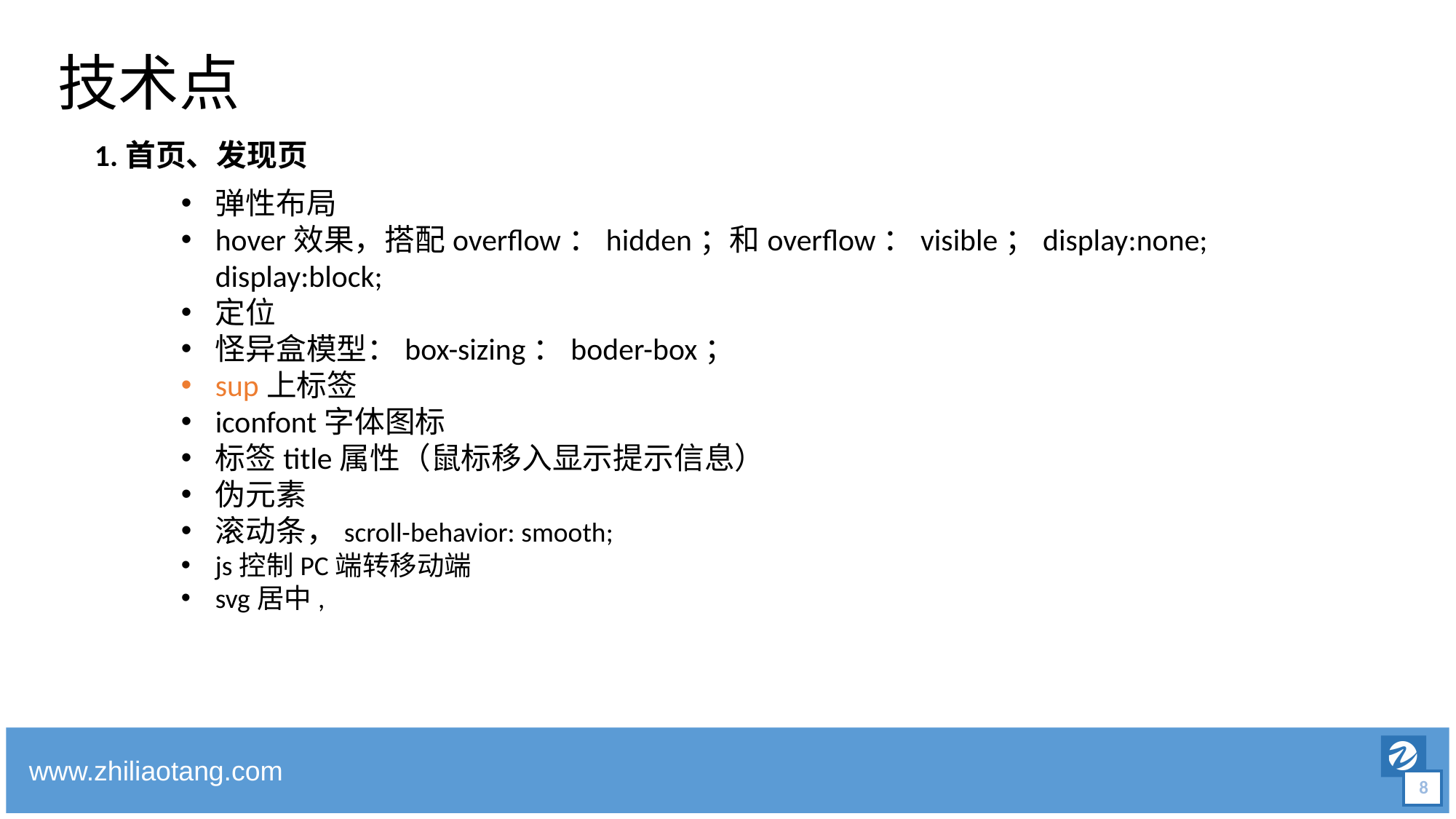

# 技术点
1.首页、发现页
弹性布局
hover效果，搭配overflow：hidden；和overflow：visible；display:none; display:block;
定位
怪异盒模型：box-sizing：boder-box；
sup上标签
iconfont字体图标
标签title属性（鼠标移入显示提示信息）
伪元素
滚动条，scroll-behavior: smooth;
js控制PC端转移动端
svg居中,
8